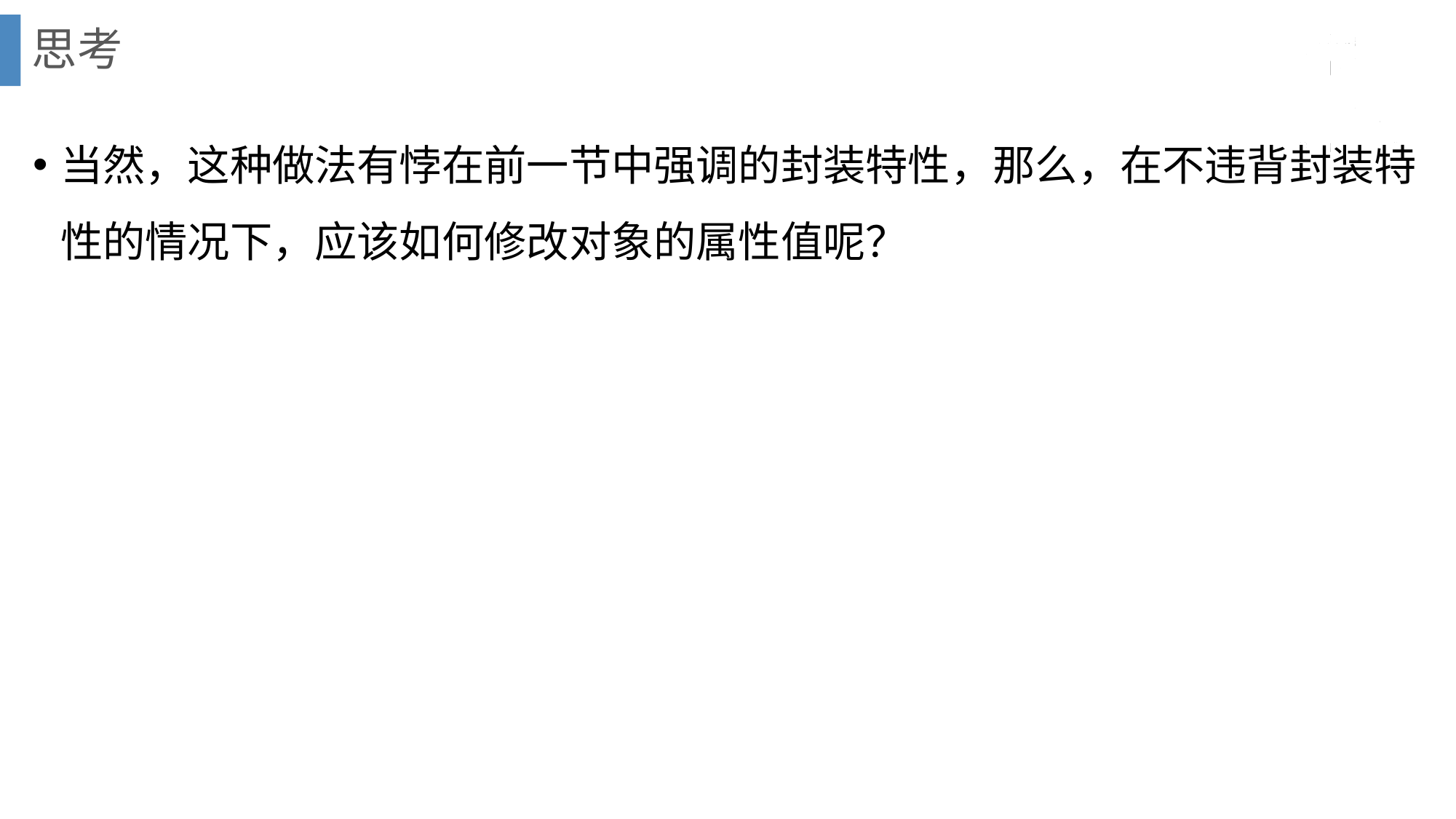

# 思考
当然，这种做法有悖在前一节中强调的封装特性，那么，在不违背封装特性的情况下，应该如何修改对象的属性值呢？